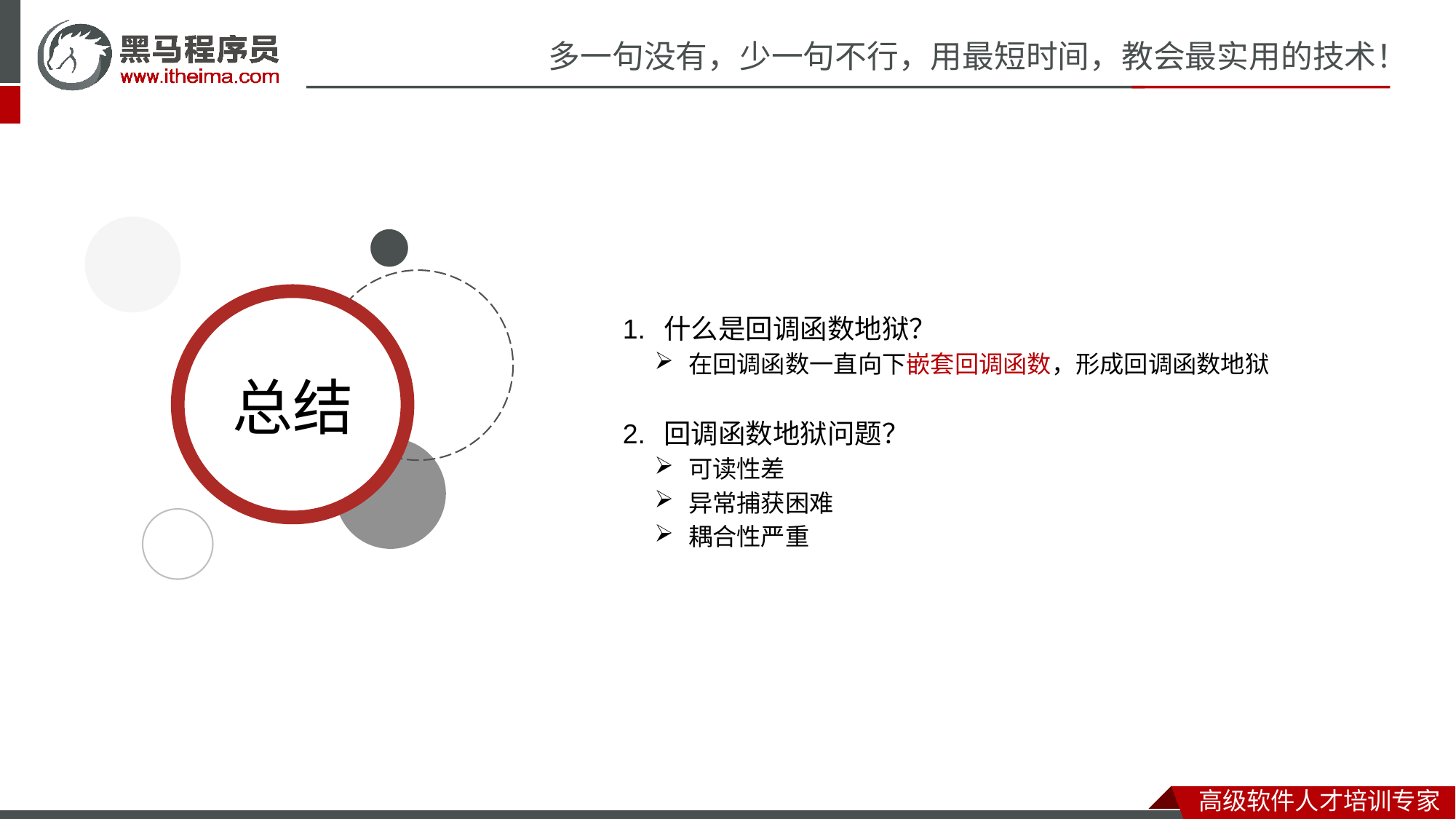

什么是回调函数地狱？
在回调函数一直向下嵌套回调函数，形成回调函数地狱
回调函数地狱问题？
可读性差
异常捕获困难
耦合性严重